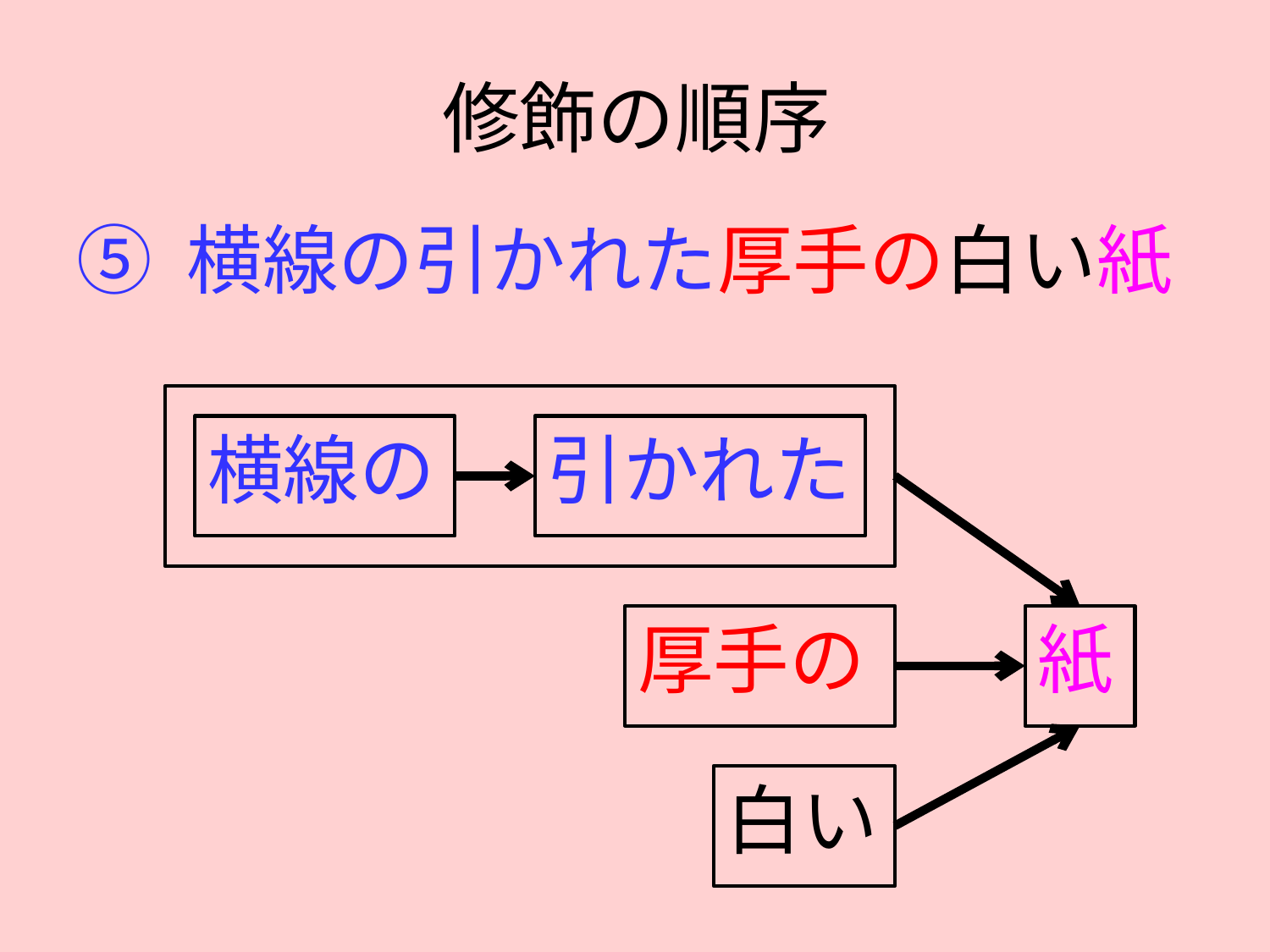

# 修飾の順序
⑤ 横線の引かれた厚手の白い紙

横線の
引かれた
厚手の
紙
白い